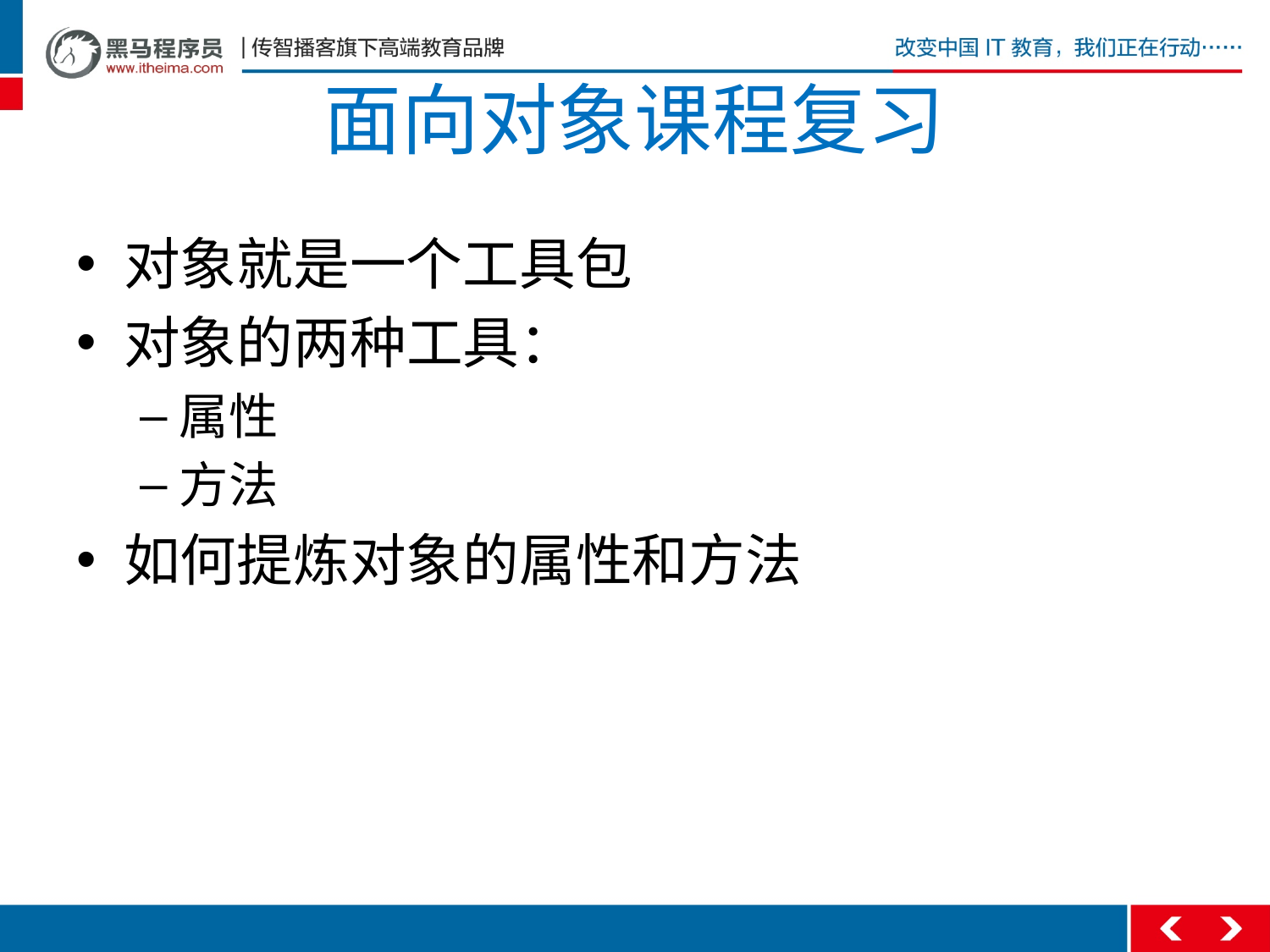

# 面向对象课程复习
对象就是一个工具包
对象的两种工具：
属性
方法
如何提炼对象的属性和方法